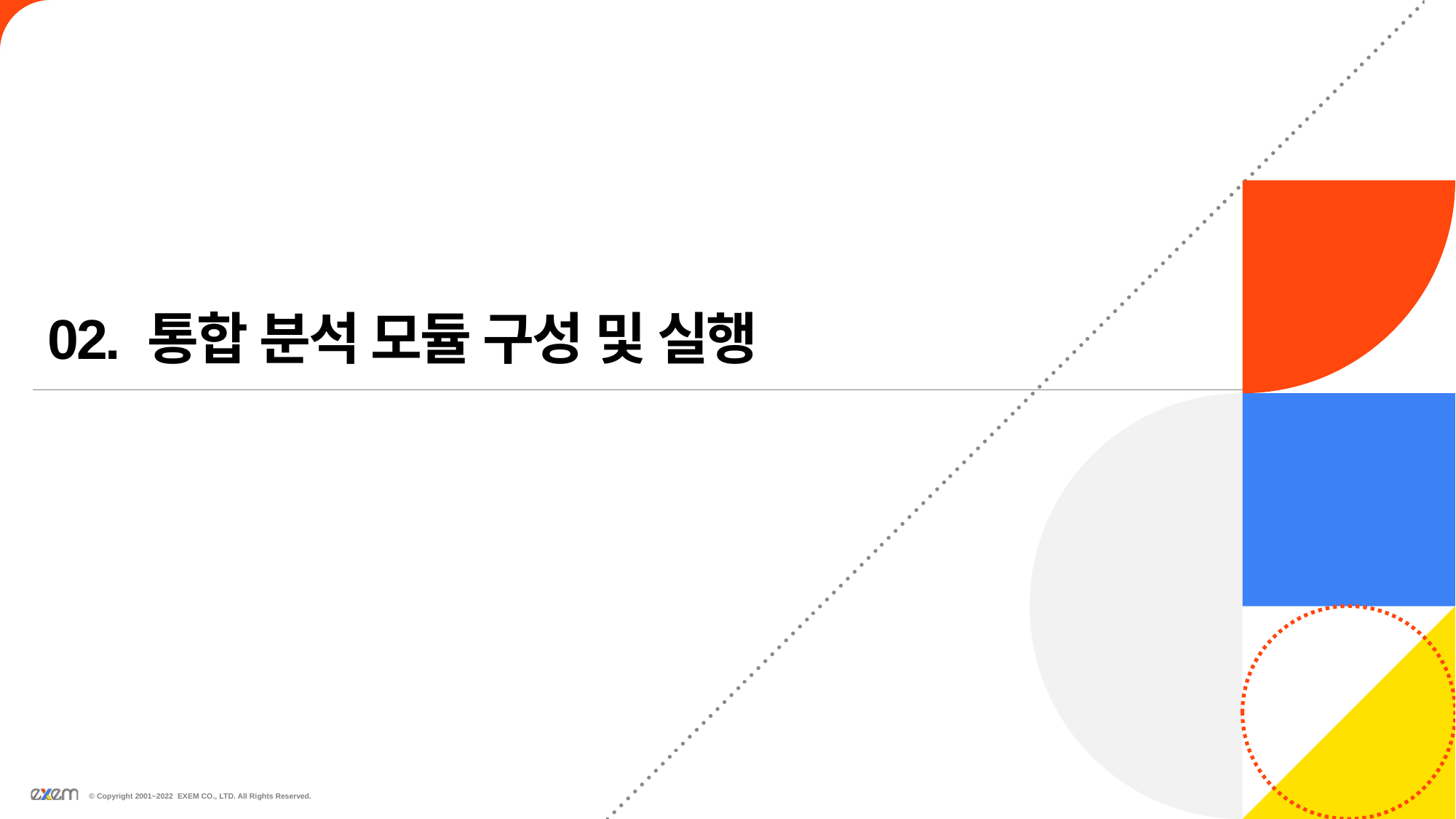

02. 통합 분석 모듈 구성 및 실행